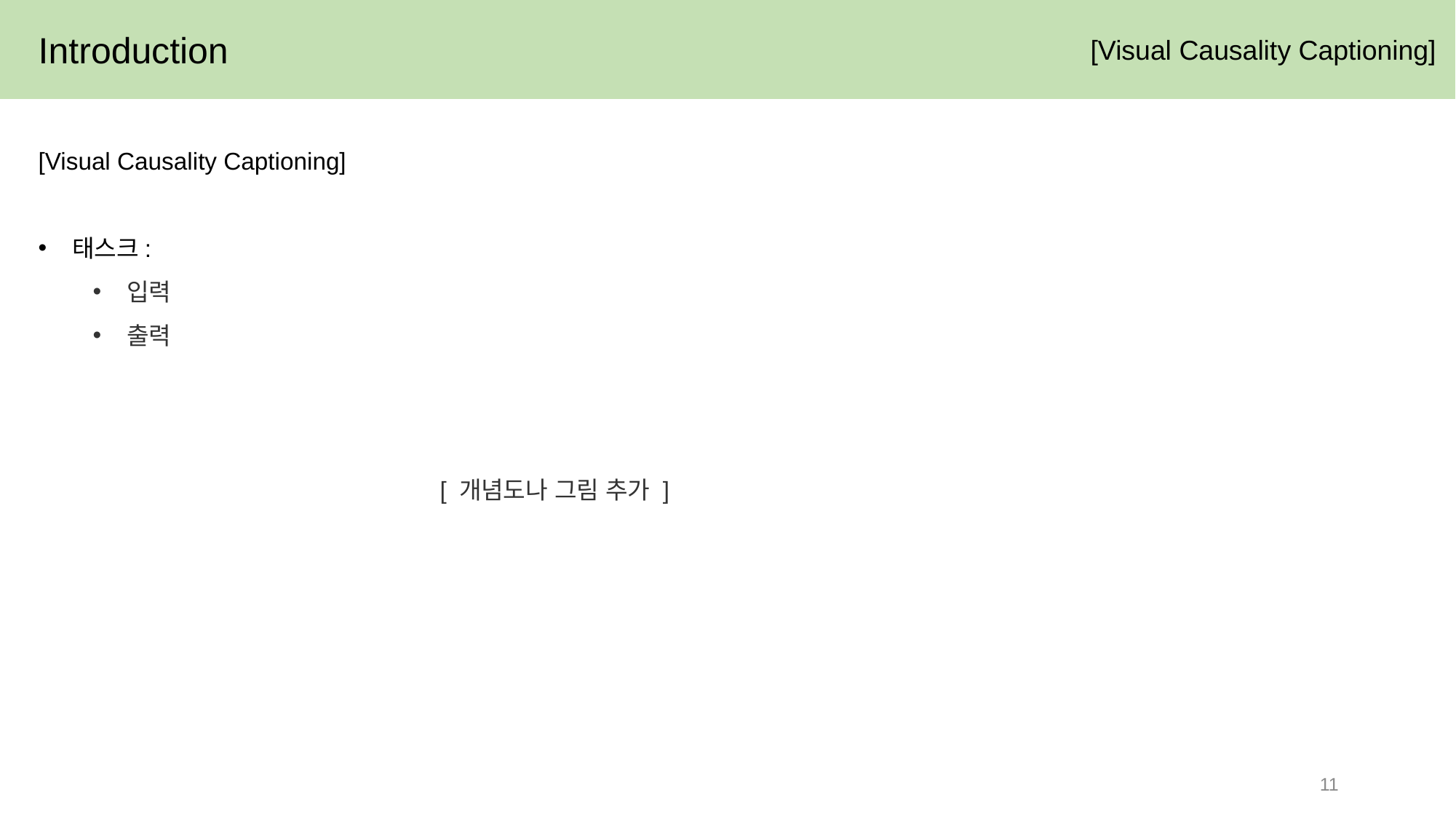

Introduction
[Visual Causality Captioning]
[Visual Causality Captioning]

태스크:
입력
출력
[ 개념도나 그림 추가 ]
11